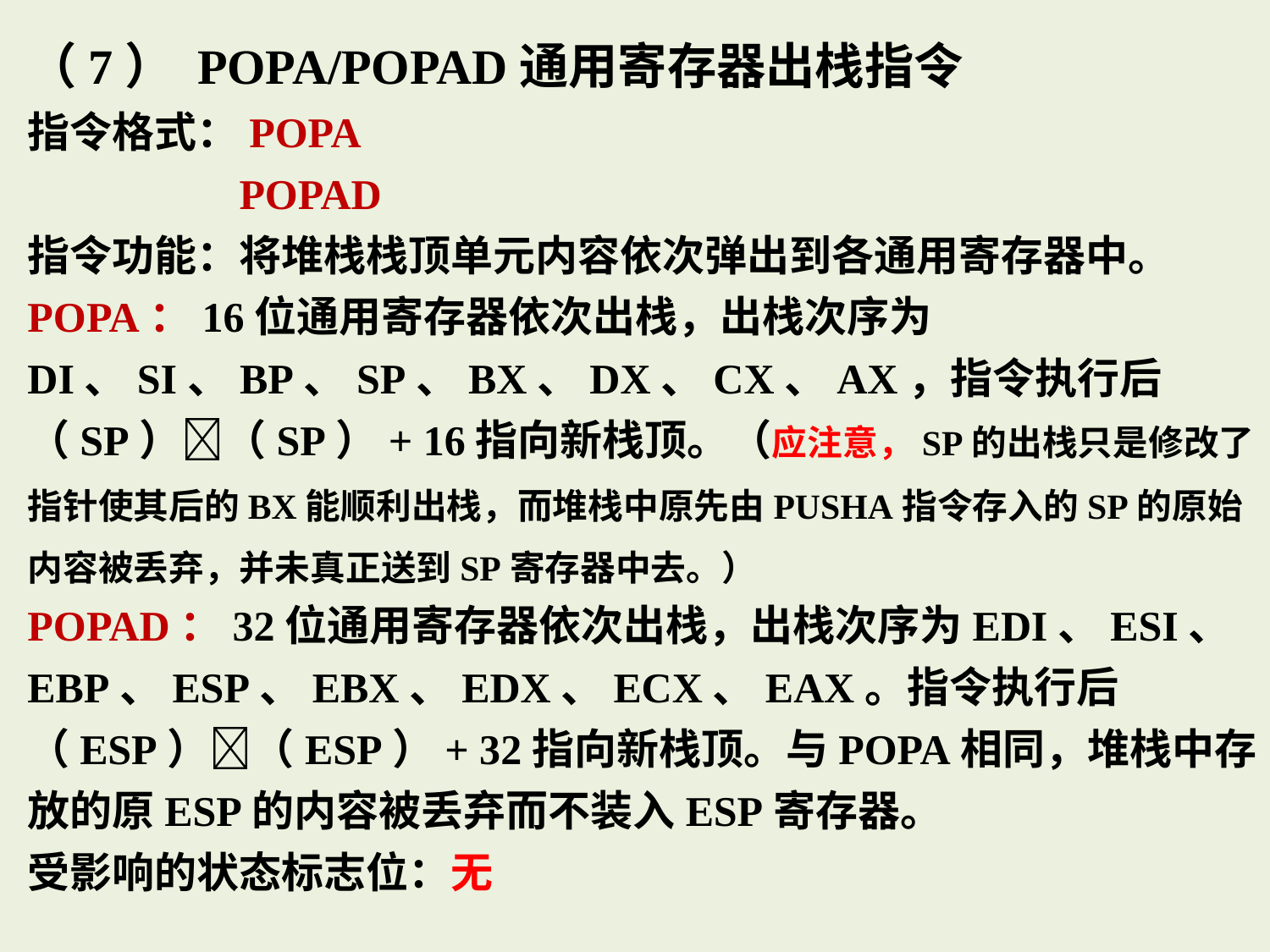

（7） POPA/POPAD通用寄存器出栈指令
指令格式：POPA
                    POPAD
指令功能：将堆栈栈顶单元内容依次弹出到各通用寄存器中。
POPA：16位通用寄存器依次出栈，出栈次序为DI、SI、BP、SP、BX、DX、CX、AX，指令执行后（SP）⇐（SP）+ 16指向新栈顶。（应注意，SP的出栈只是修改了指针使其后的BX能顺利出栈，而堆栈中原先由PUSHA指令存入的SP的原始内容被丢弃，并未真正送到SP寄存器中去。）
POPAD：32位通用寄存器依次出栈，出栈次序为EDI、ESI、EBP、ESP、EBX、EDX、ECX、EAX。指令执行后（ESP）⇐（ESP）+ 32指向新栈顶。与POPA相同，堆栈中存放的原ESP的内容被丢弃而不装入ESP寄存器。
受影响的状态标志位：无
119